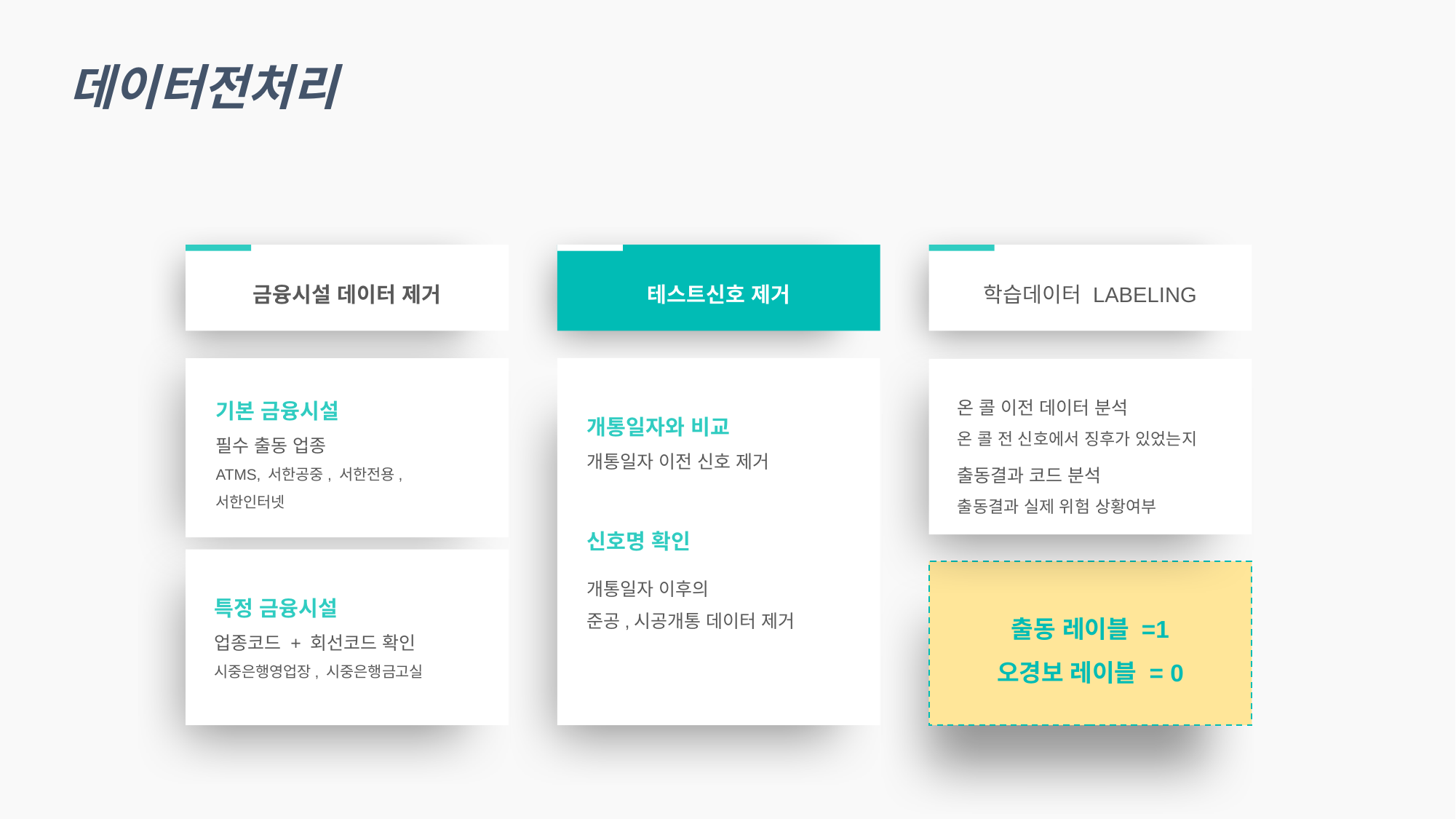

데이터전처리
금융시설 데이터 제거

테스트신호 제거

학습데이터 LABELING

기본 금융시설
필수 출동 업종
ATMS, 서한공중, 서한전용, 서한인터넷

온 콜 이전 데이터 분석
온 콜 전 신호에서 징후가 있었는지
개통일자와 비교
개통일자 이전 신호 제거

출동결과 코드 분석
출동결과 실제 위험 상황여부
신호명 확인

개통일자 이후의
준공,시공개통 데이터 제거

출동 레이블 =1
오경보 레이블 = 0
특정 금융시설
업종코드 + 회선코드 확인
시중은행영업장, 시중은행금고실